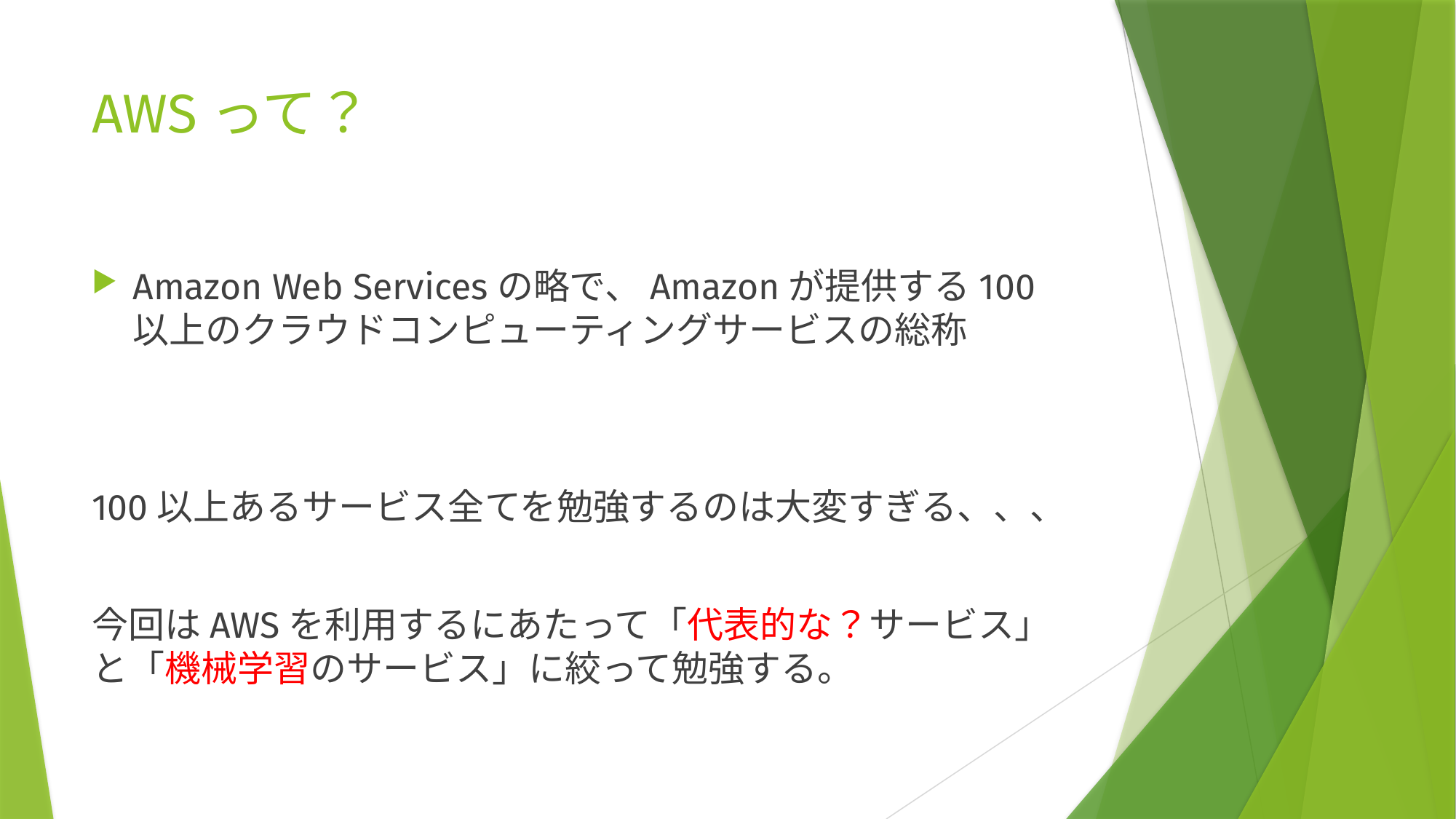

# AWSって？
Amazon Web Servicesの略で、Amazonが提供する100以上のクラウドコンピューティングサービスの総称

100以上あるサービス全てを勉強するのは大変すぎる、、、

今回はAWSを利用するにあたって「代表的な？サービス」と「機械学習のサービス」に絞って勉強する。